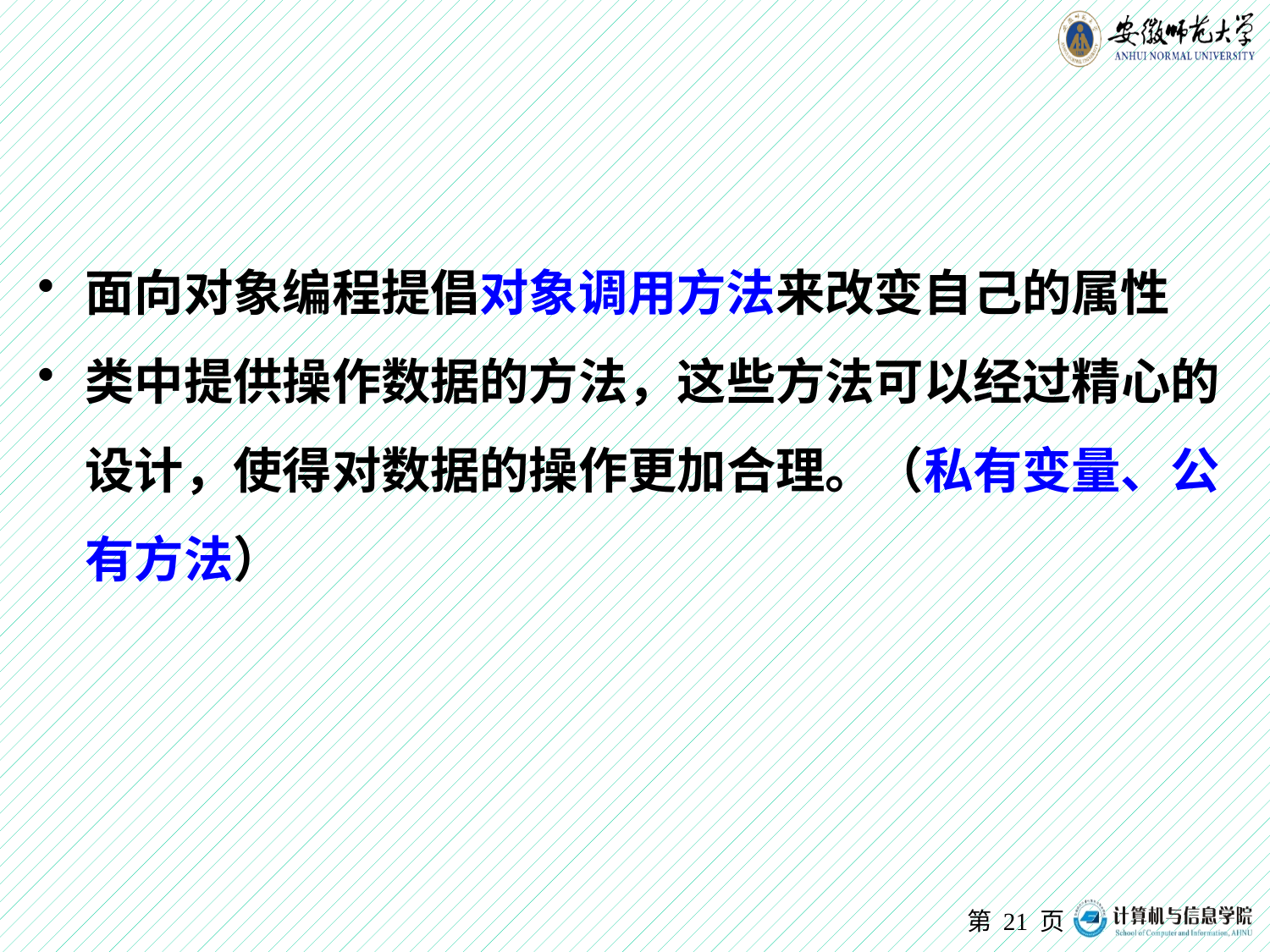

#
面向对象编程提倡对象调用方法来改变自己的属性
类中提供操作数据的方法，这些方法可以经过精心的设计，使得对数据的操作更加合理。（私有变量、公有方法）

第 21 页